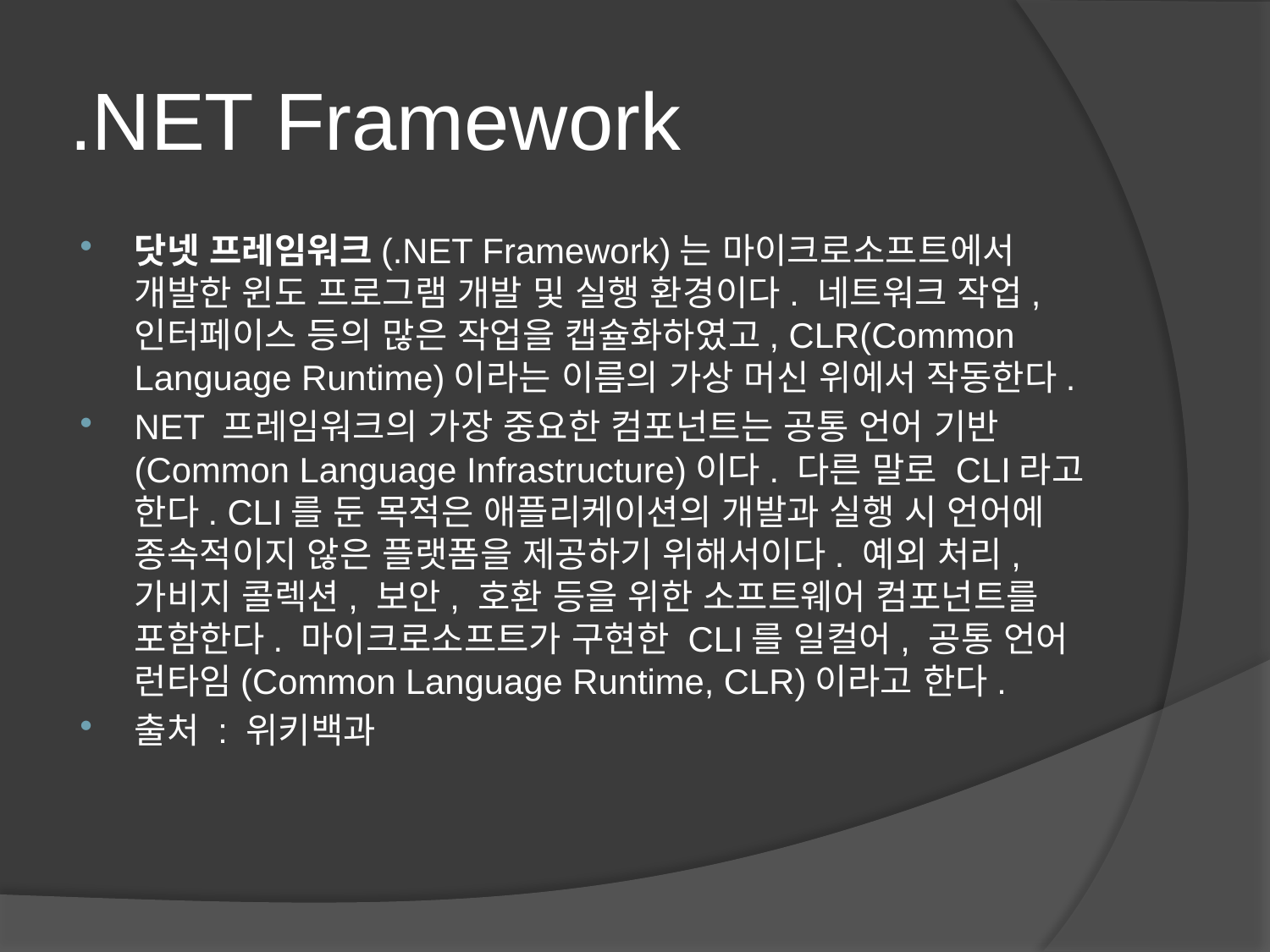

# .NET Framework
닷넷 프레임워크(.NET Framework)는 마이크로소프트에서 개발한 윈도 프로그램 개발 및 실행 환경이다. 네트워크 작업, 인터페이스 등의 많은 작업을 캡슐화하였고, CLR(Common Language Runtime)이라는 이름의 가상 머신 위에서 작동한다.
NET 프레임워크의 가장 중요한 컴포넌트는 공통 언어 기반(Common Language Infrastructure)이다. 다른 말로 CLI라고 한다. CLI를 둔 목적은 애플리케이션의 개발과 실행 시 언어에 종속적이지 않은 플랫폼을 제공하기 위해서이다. 예외 처리, 가비지 콜렉션, 보안, 호환 등을 위한 소프트웨어 컴포넌트를 포함한다. 마이크로소프트가 구현한 CLI를 일컬어, 공통 언어 런타임(Common Language Runtime, CLR)이라고 한다.
출처 : 위키백과